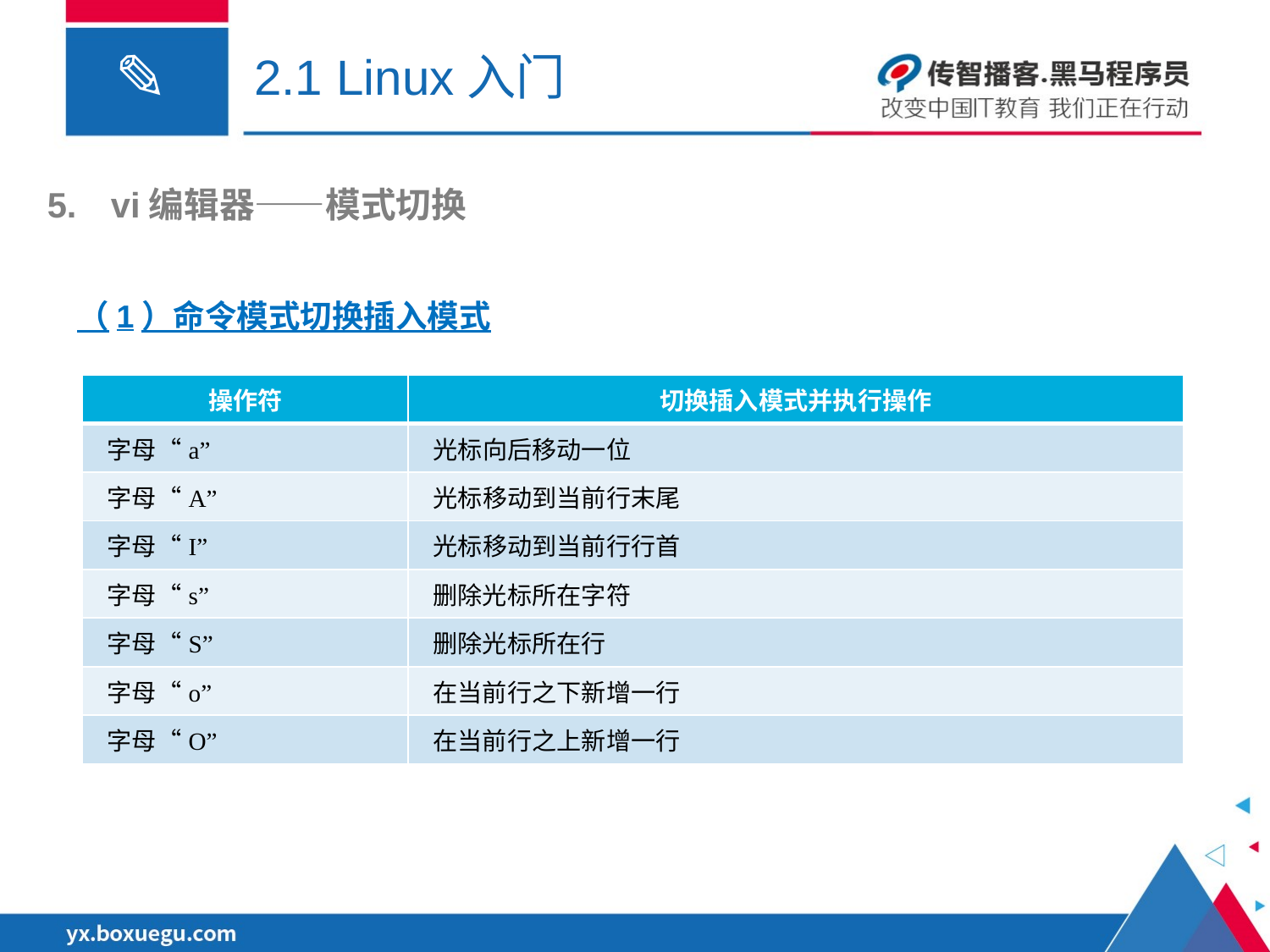

# 2.1 Linux入门
vi编辑器——模式切换
（1）命令模式切换插入模式
| 操作符 | 切换插入模式并执行操作 |
| --- | --- |
| 字母“a” | 光标向后移动一位 |
| 字母“A” | 光标移动到当前行末尾 |
| 字母“I” | 光标移动到当前行行首 |
| 字母“s” | 删除光标所在字符 |
| 字母“S” | 删除光标所在行 |
| 字母“o” | 在当前行之下新增一行 |
| 字母“O” | 在当前行之上新增一行 |